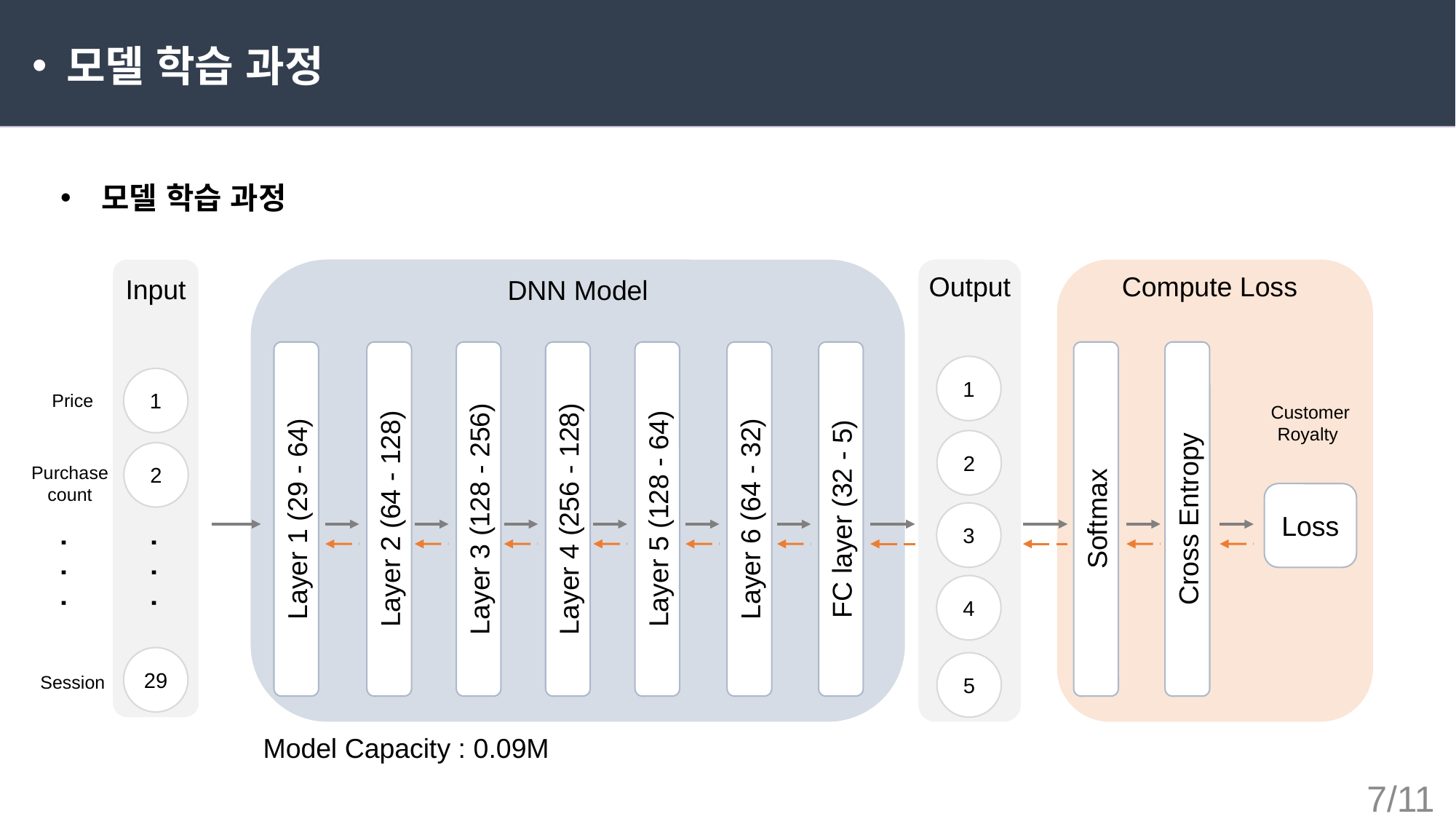

모델 학습 과정
모델 학습 과정

Output
Compute Loss
Input
DNN Model
Layer 1 (29 - 64)
Layer 2 (64 - 128)
Layer 3 (128 - 256)
Layer 4 (256 - 128)
Layer 5 (128 - 64)
Layer 6 (64 - 32)
FC layer (32 - 5)
Softmax
Cross Entropy
1
1
Price
Customer Royalty
2
2
Purchasecount
Loss
3
.   .   .
.   .   .
4
29
5
Session
Model Capacity : 0.09M
7/11